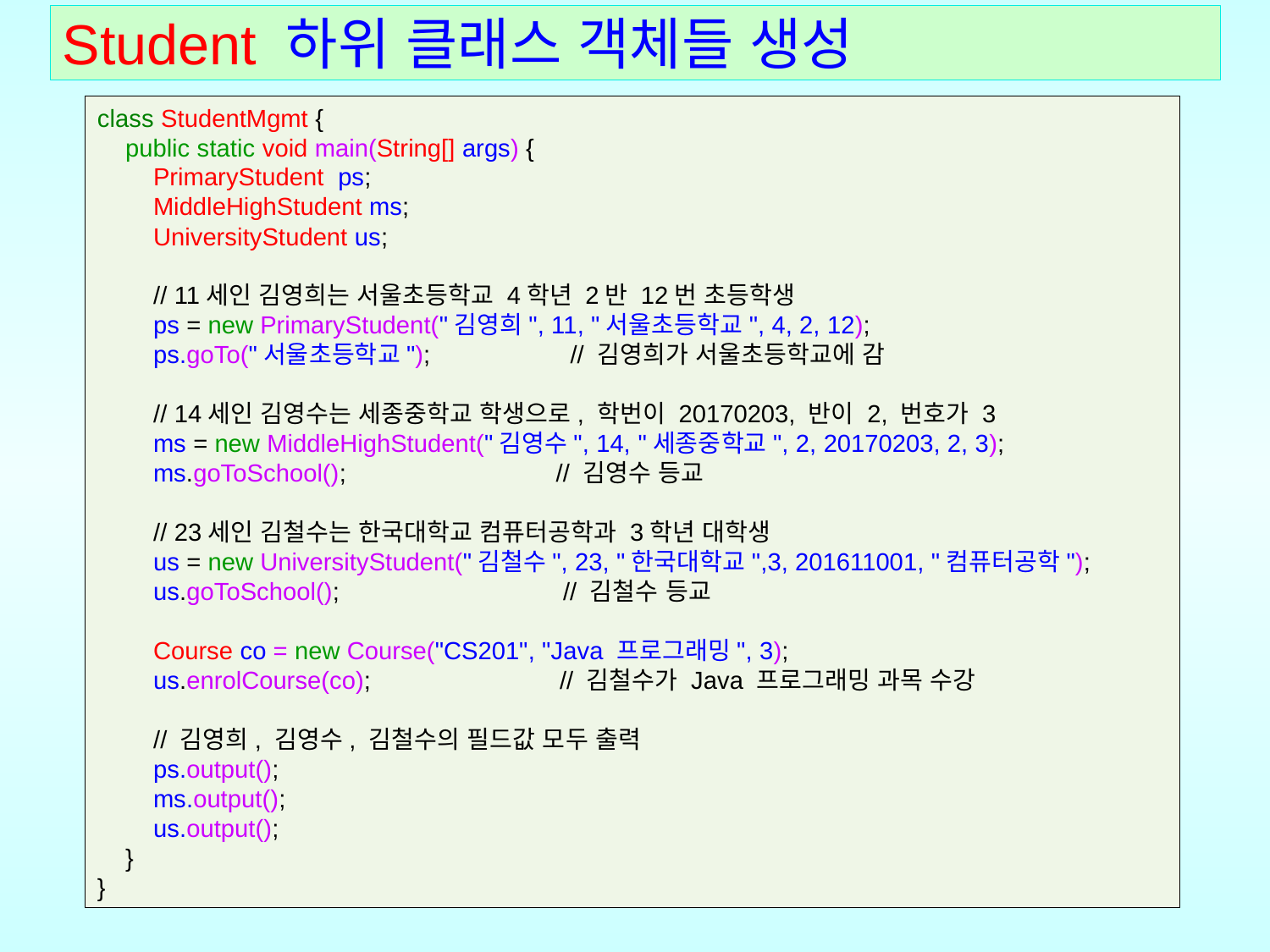

# Student 하위 클래스 객체들 생성
class StudentMgmt {
    public static void main(String[] args) {
        PrimaryStudent  ps;
        MiddleHighStudent ms;
        UniversityStudent us;

        // 11세인 김영희는 서울초등학교 4학년 2반 12번 초등학생
        ps = new PrimaryStudent("김영희", 11, "서울초등학교", 4, 2, 12);
        ps.goTo("서울초등학교");                    // 김영희가 서울초등학교에 감

        // 14세인 김영수는 세종중학교 학생으로, 학번이 20170203, 반이 2, 번호가 3
        ms = new MiddleHighStudent("김영수", 14, "세종중학교", 2, 20170203, 2, 3);
        ms.goToSchool();                              // 김영수 등교

        // 23세인 김철수는 한국대학교 컴퓨터공학과 3학년 대학생
        us = new UniversityStudent("김철수", 23, "한국대학교",3, 201611001, "컴퓨터공학");
        us.goToSchool();                                // 김철수 등교

        Course co = new Course("CS201", "Java 프로그래밍", 3);
        us.enrolCourse(co);                           // 김철수가 Java 프로그래밍 과목 수강

        // 김영희, 김영수, 김철수의 필드값 모두 출력
        ps.output();
        ms.output();
        us.output();
    }
}